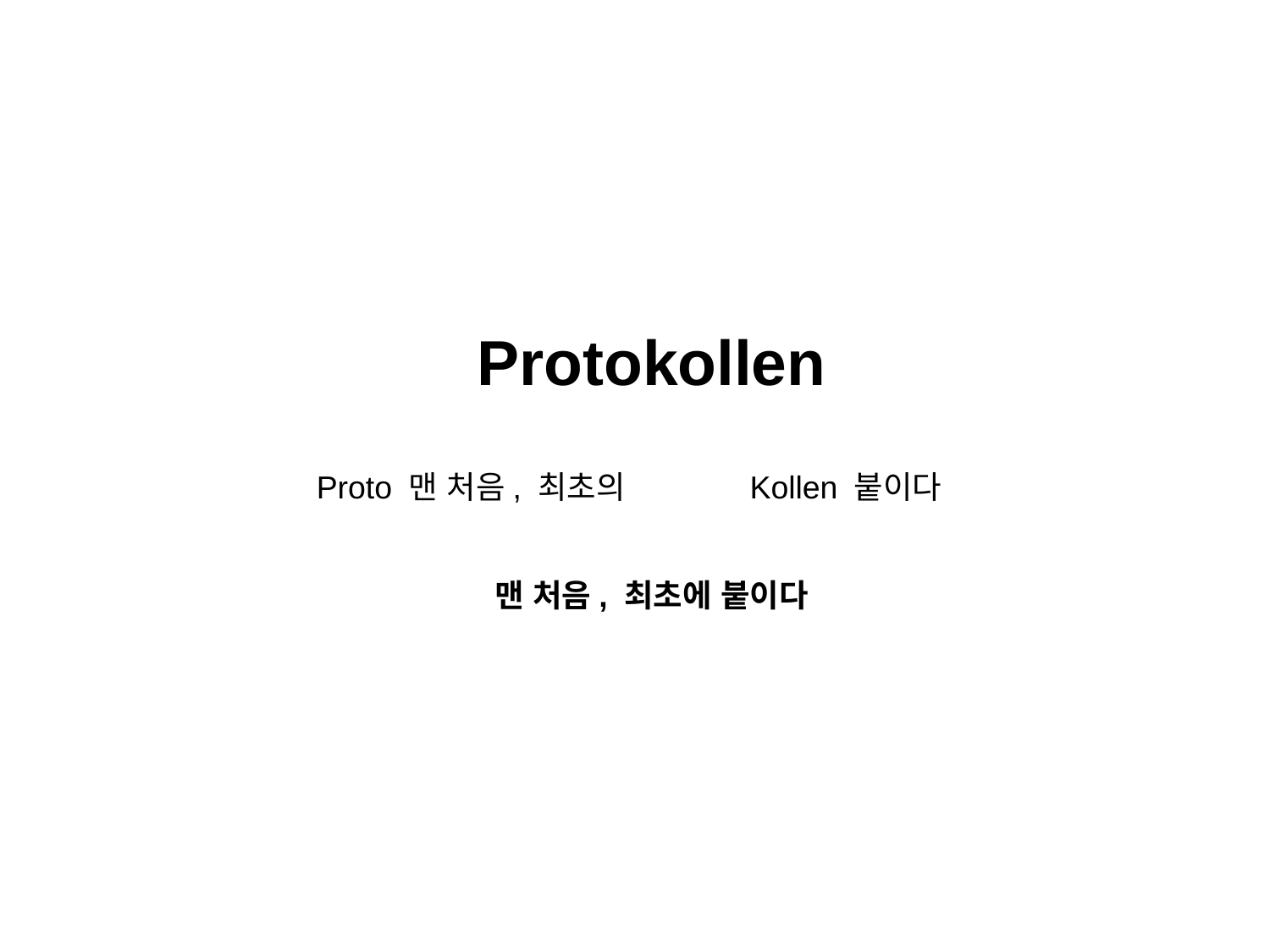

Protokollen
Proto 맨 처음, 최초의
Kollen 붙이다
맨 처음, 최초에 붙이다